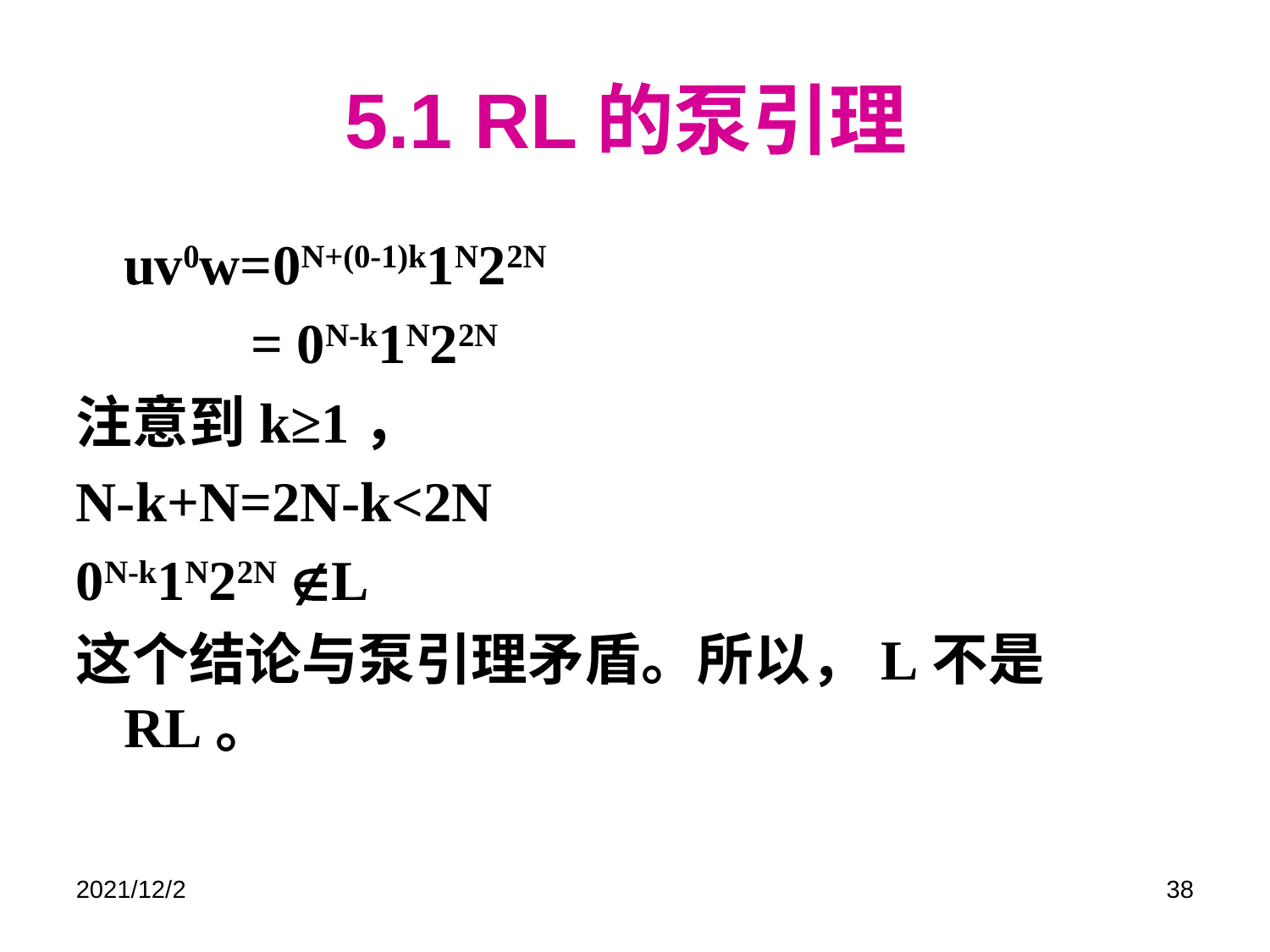

# 5.1 RL的泵引理
	uv0w=0N+(0-1)k1N22N
		= 0N-k1N22N
注意到k≥1，
N-k+N=2N-k<2N
0N-k1N22N ∉L
这个结论与泵引理矛盾。所以，L不是 RL。
2021/12/2
38